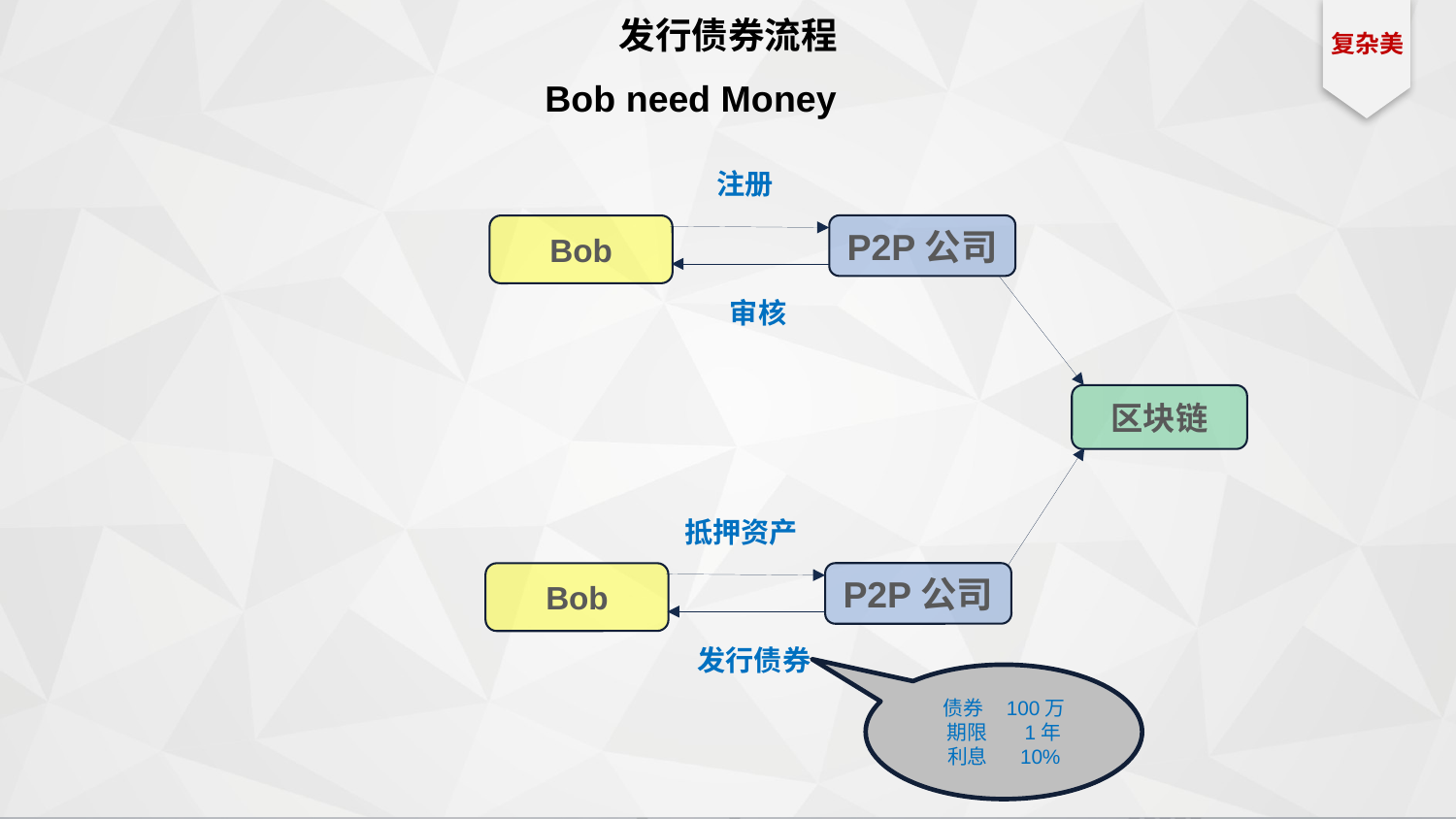

复杂美
发行债券流程
Bob need Money
注册
P2P公司

Bob

审核

区块链

抵押资产
P2P公司

Bob

发行债券

债券    100万
期限       1年
利息      10%